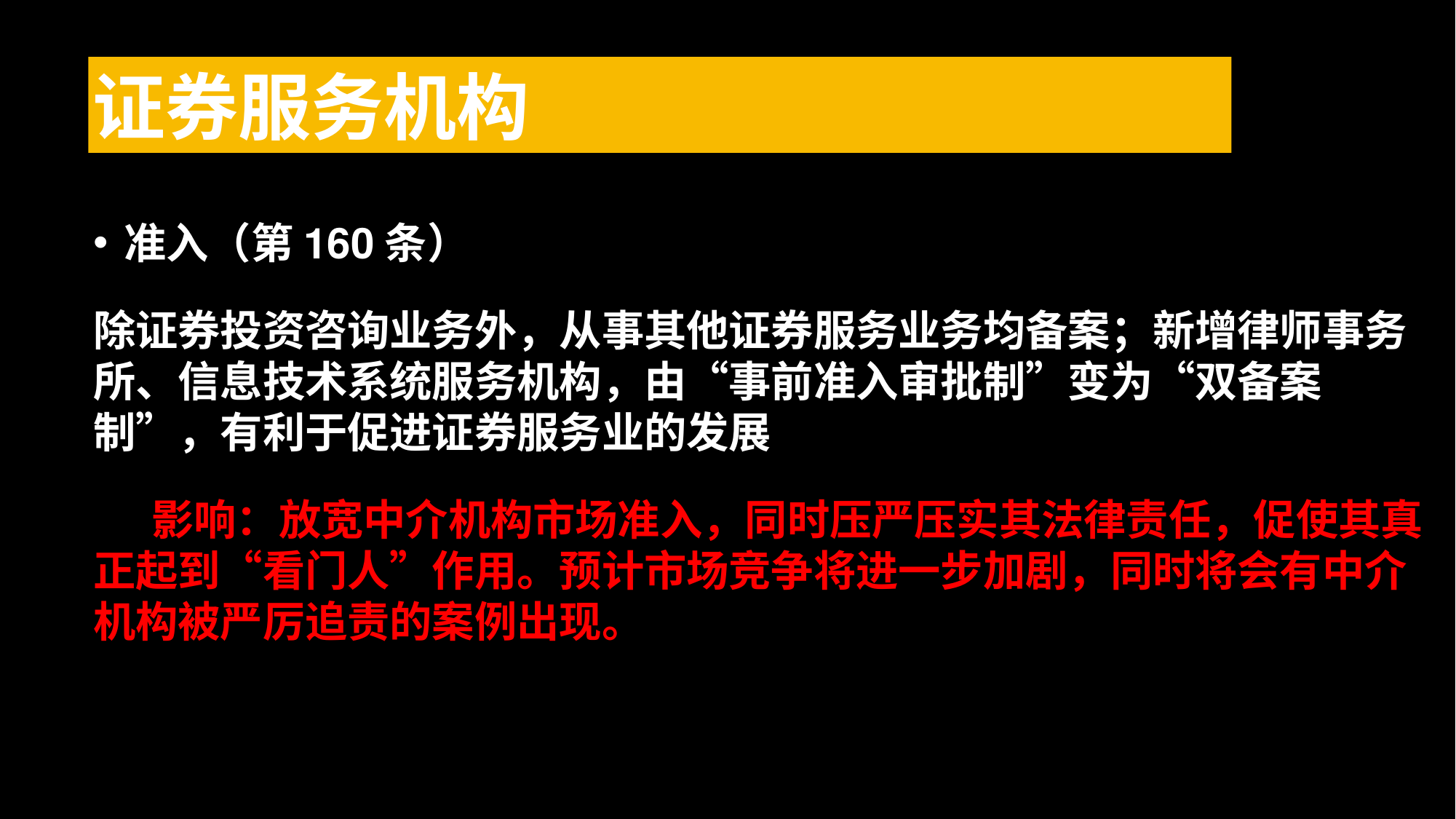

证券服务机构
准入（第160条）
除证券投资咨询业务外，从事其他证券服务业务均备案；新增律师事务所、信息技术系统服务机构，由“事前准入审批制”变为“双备案制”，有利于促进证券服务业的发展
     影响：放宽中介机构市场准入，同时压严压实其法律责任，促使其真正起到“看门人”作用。预计市场竞争将进一步加剧，同时将会有中介机构被严厉追责的案例出现。